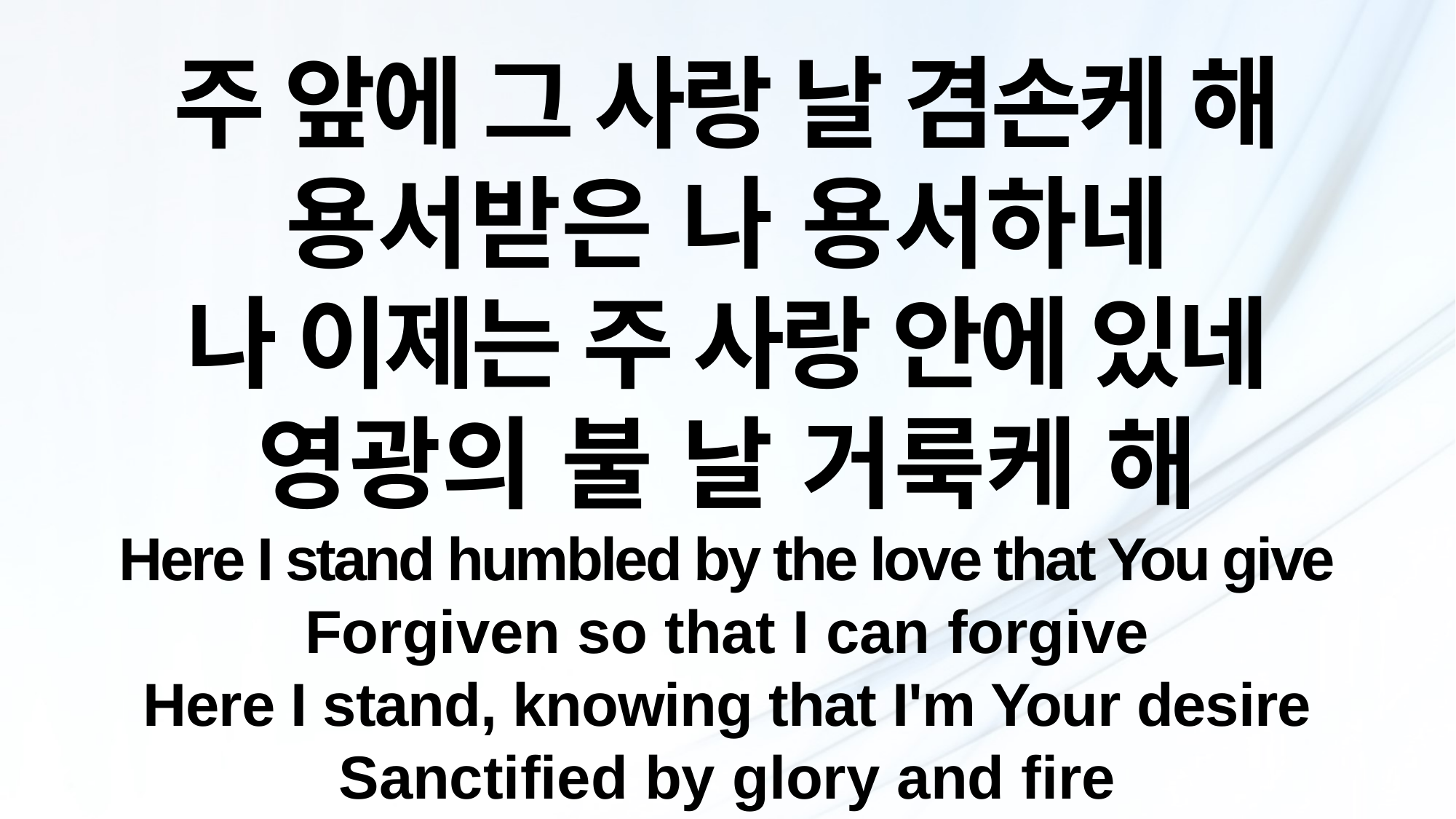

주 앞에 그 사랑 날 겸손케 해
용서받은 나 용서하네
나 이제는 주 사랑 안에 있네
영광의 불 날 거룩케 해
Here I stand humbled by the love that You give
Forgiven so that I can forgive
Here I stand, knowing that I'm Your desire
Sanctified by glory and fire